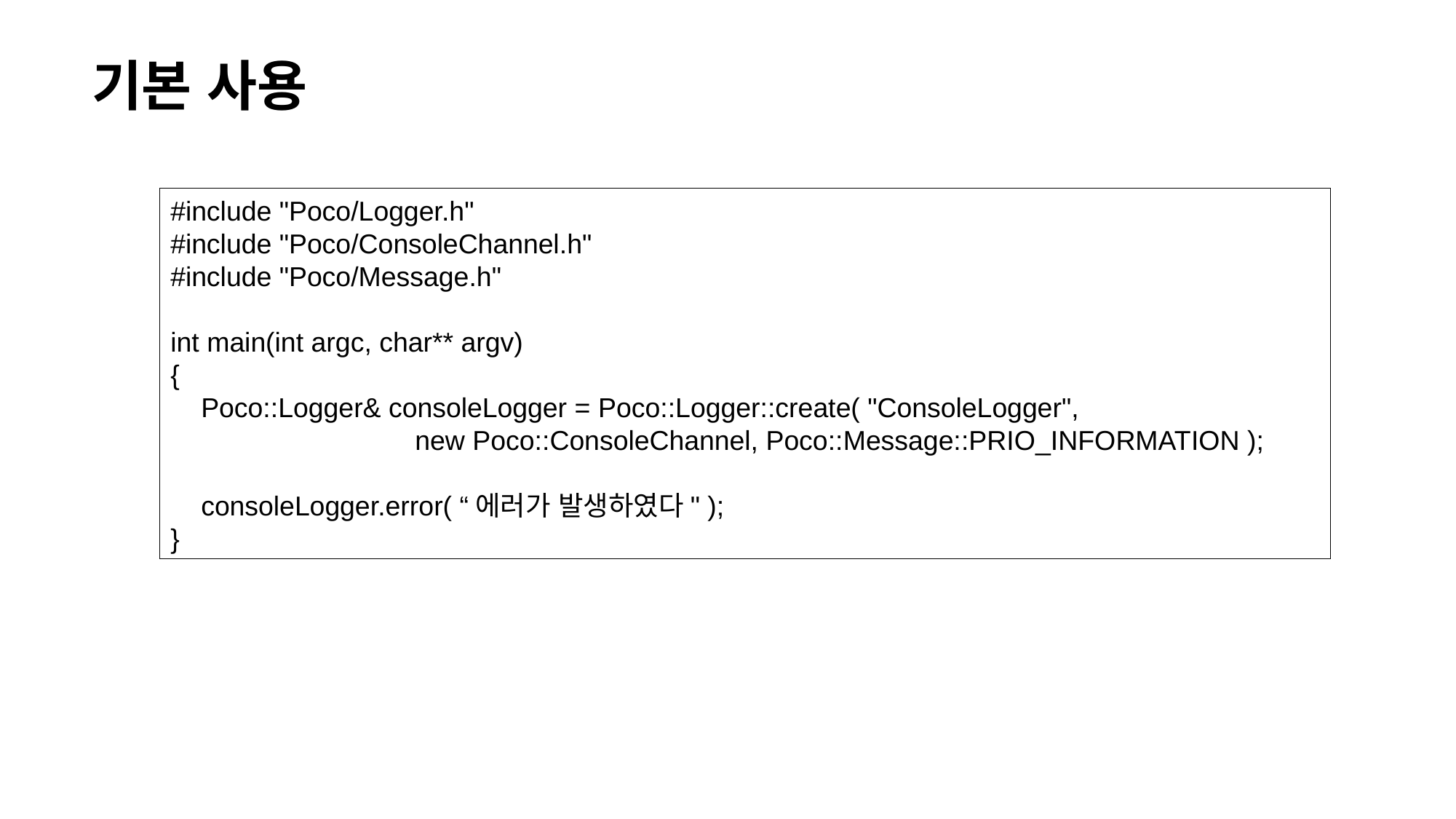

기본 사용
#include "Poco/Logger.h"
#include "Poco/ConsoleChannel.h"
#include "Poco/Message.h"

int main(int argc, char** argv)
{
    Poco::Logger& consoleLogger = Poco::Logger::create( "ConsoleLogger",
                                new Poco::ConsoleChannel, Poco::Message::PRIO_INFORMATION );

    consoleLogger.error( “에러가 발생하였다" );
}